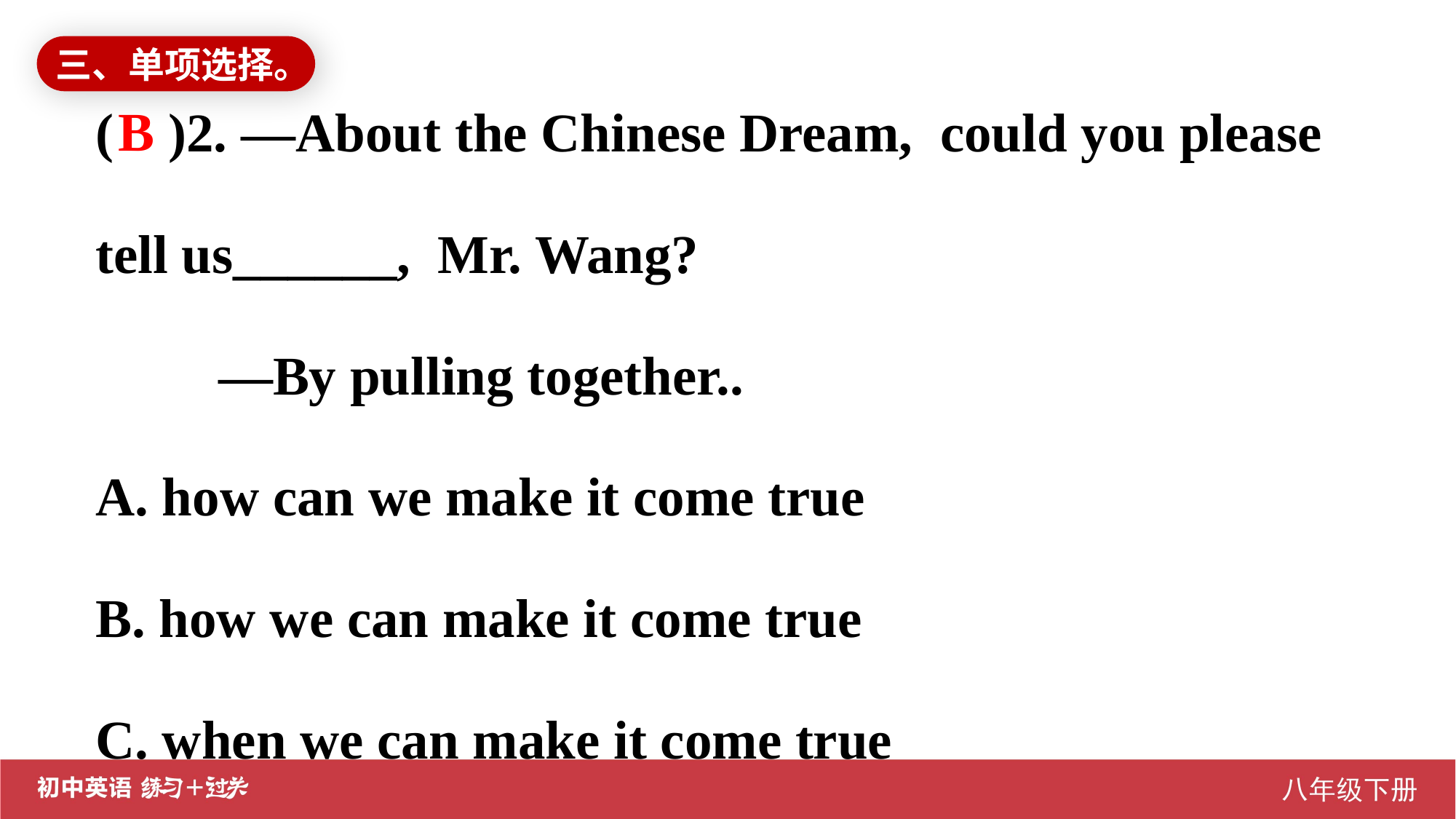

三、单项选择。
(    )2. —About the Chinese Dream,  could you please tell us______,  Mr. Wang?
	 —By pulling together..
A. how can we make it come true
B. how we can make it come true
C. when we can make it come true
B